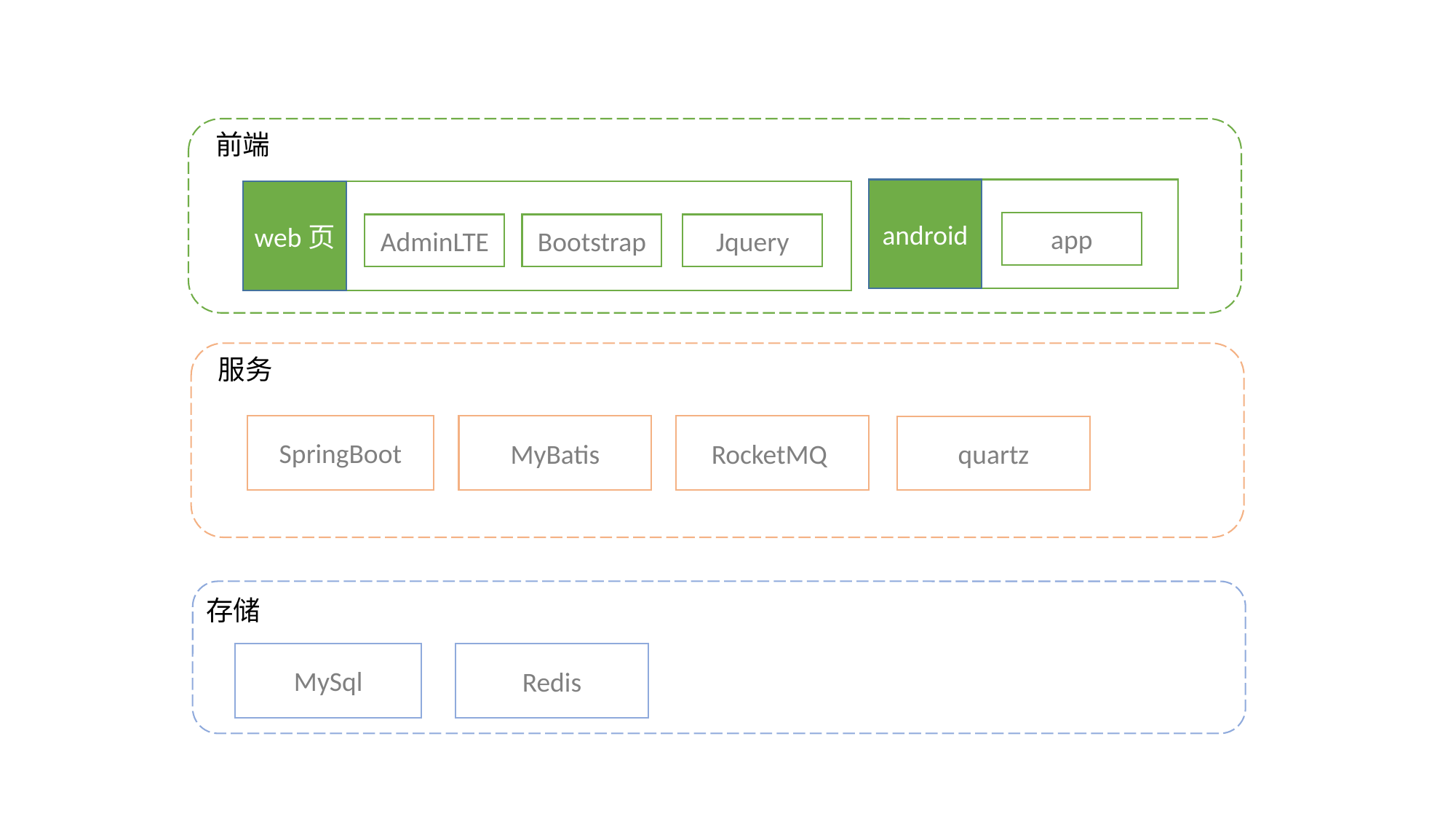

前端

android

web页
app
AdminLTE
Bootstrap
Jquery

服务
SpringBoot
MyBatis
RocketMQ
quartz

存储
MySql
Redis